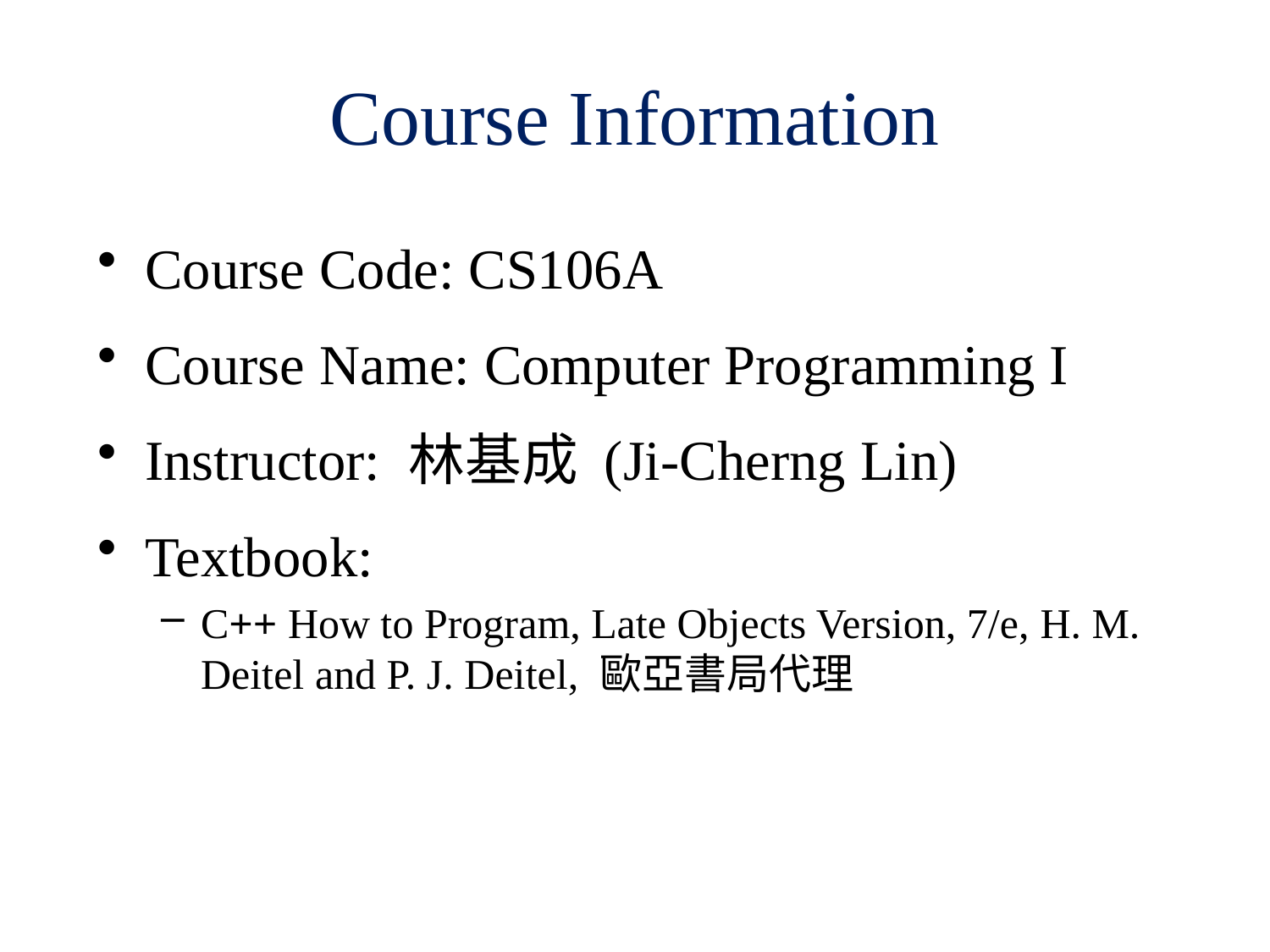

# Course Information
Course Code: CS106A
Course Name: Computer Programming I
Instructor: 林基成 (Ji-Cherng Lin)
Textbook:
C++ How to Program, Late Objects Version, 7/e, H. M. Deitel and P. J. Deitel, 歐亞書局代理